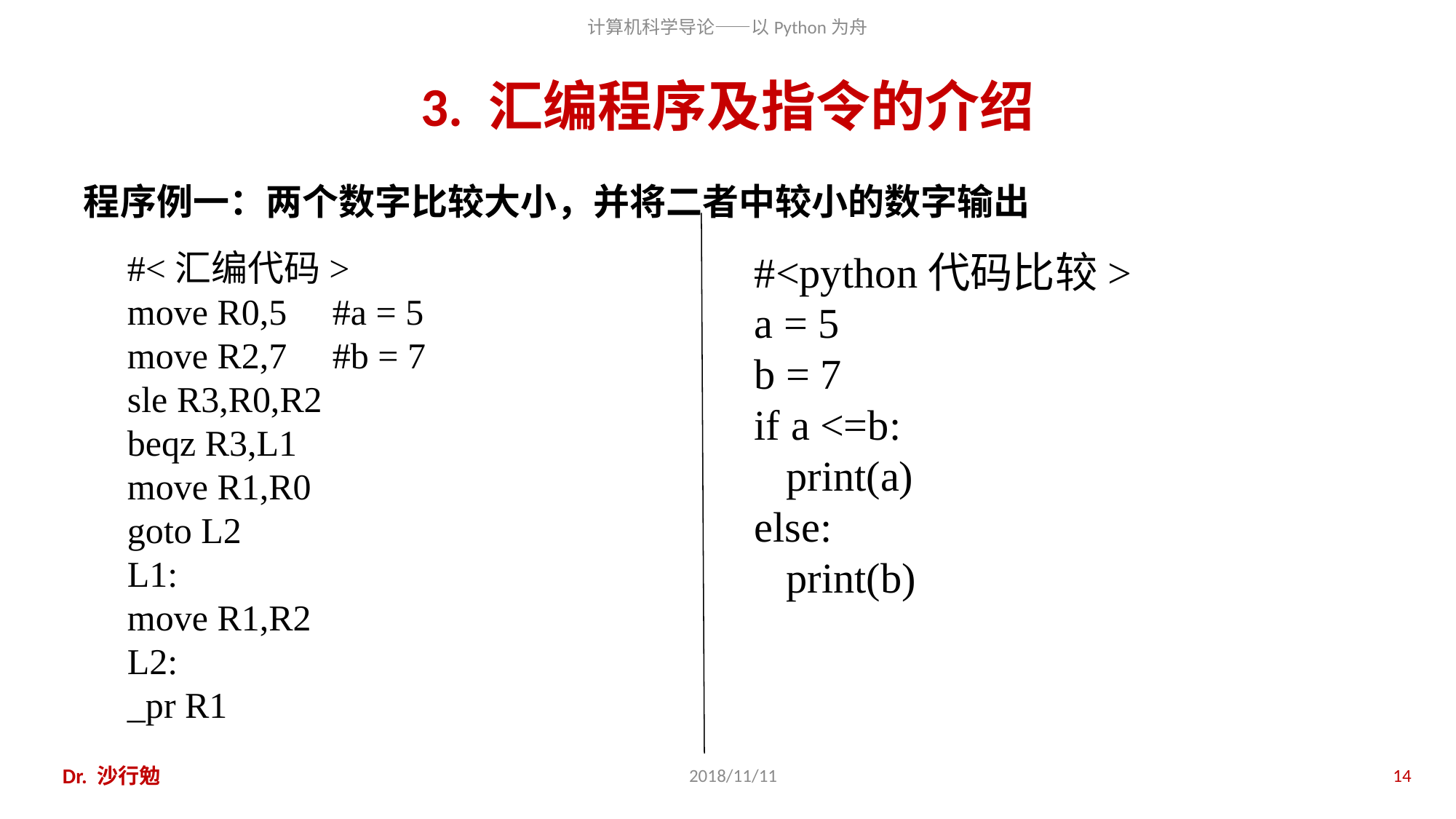

# 3. 汇编程序及指令的介绍
程序例一：两个数字比较大小，并将二者中较小的数字输出
#<汇编代码>
move R0,5     #a = 5
move R2,7     #b = 7
sle R3,R0,R2
beqz R3,L1
move R1,R0
goto L2
L1:
move R1,R2
L2:
_pr R1
#<python代码比较>
a = 5
b = 7
if a <=b:
   print(a)
else:
   print(b)
Dr. 沙行勉
2018/11/11
14